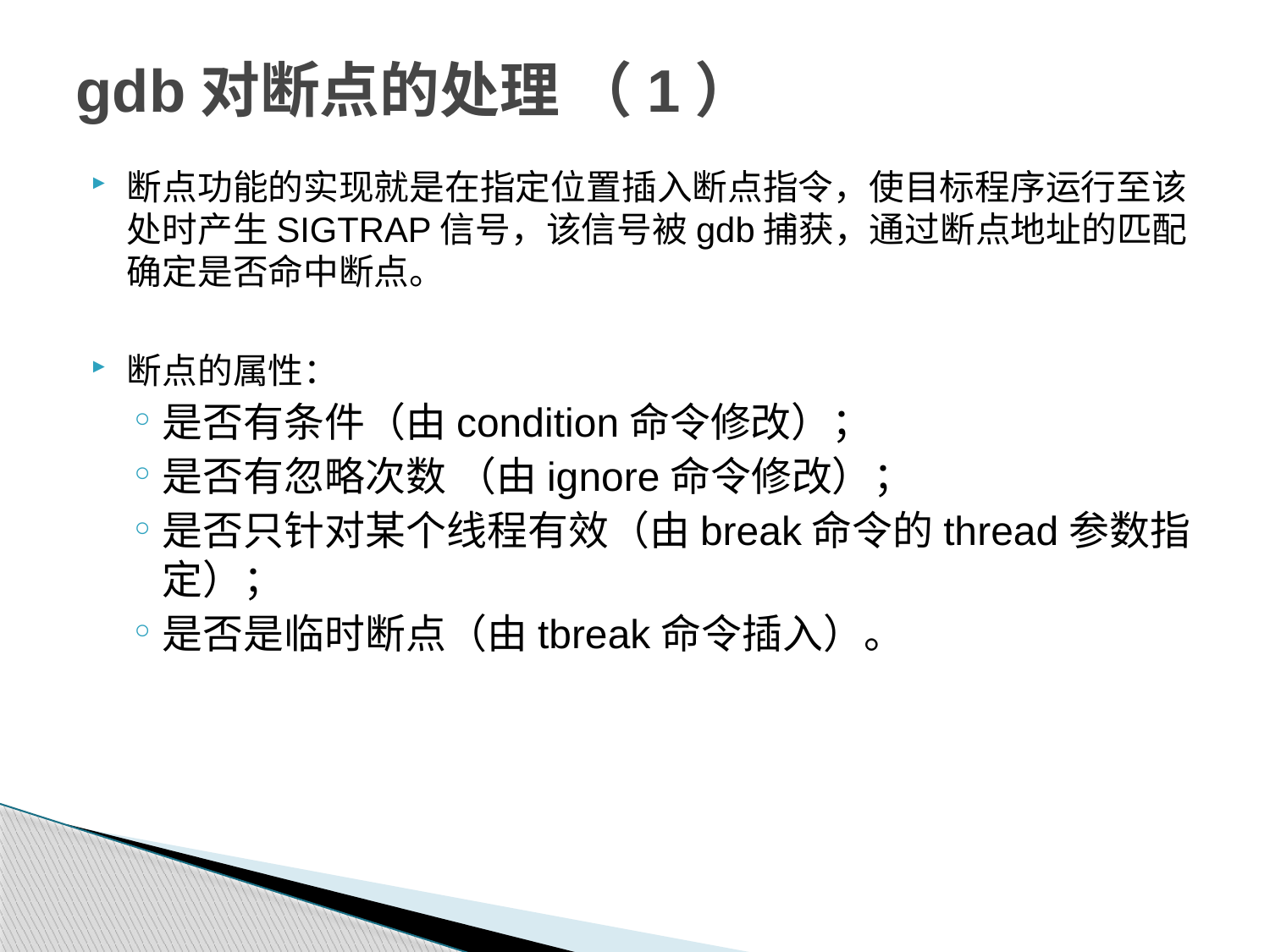

# gdb对断点的处理 （1）
断点功能的实现就是在指定位置插入断点指令，使目标程序运行至该处时产生SIGTRAP信号，该信号被gdb捕获，通过断点地址的匹配确定是否命中断点。

断点的属性：
是否有条件（由condition命令修改）；
是否有忽略次数 （由ignore命令修改）；
是否只针对某个线程有效（由break命令的thread参数指定）；
是否是临时断点（由tbreak命令插入）。